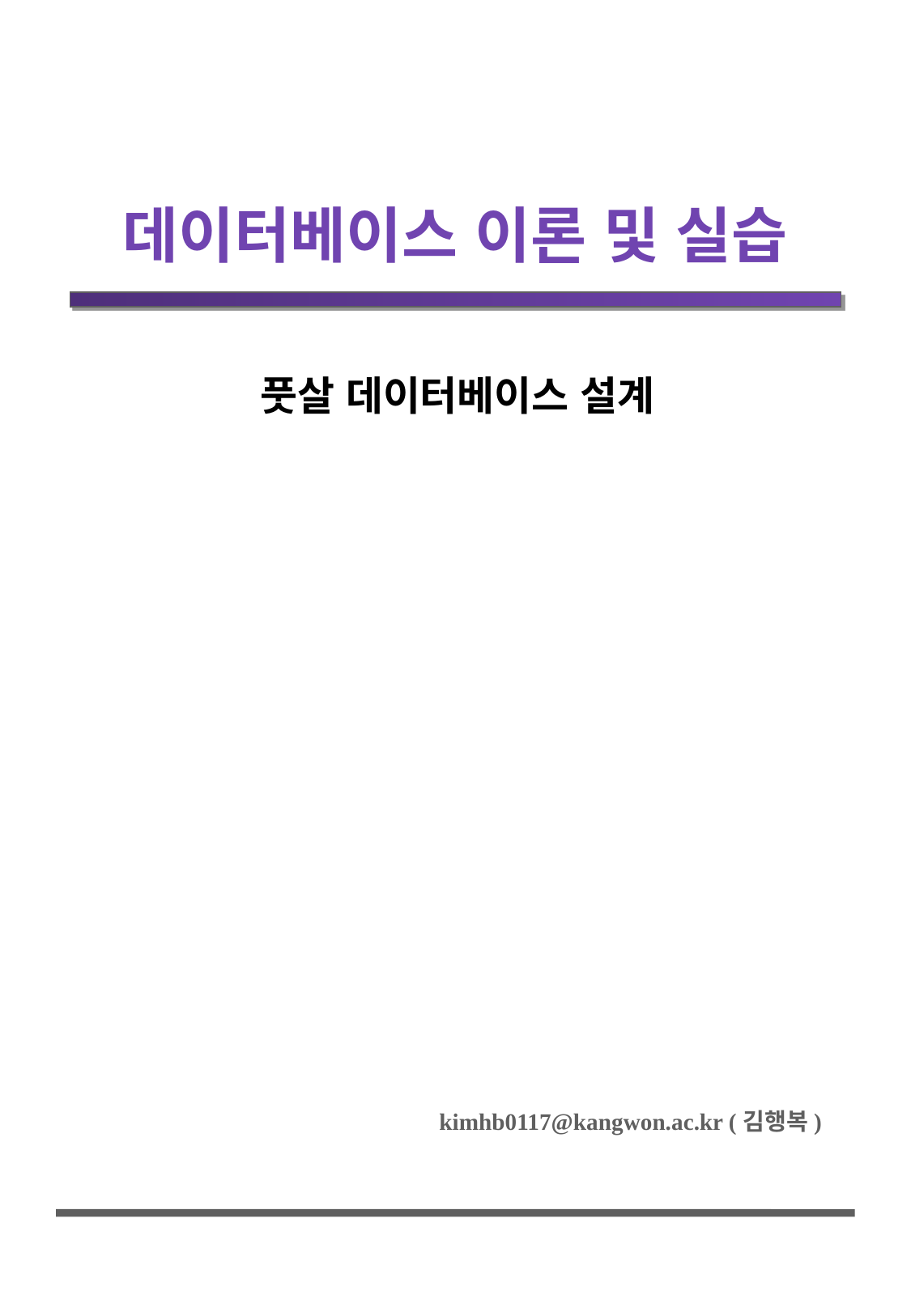

# 데이터베이스 이론 및 실습
풋살 데이터베이스 설계
kimhb0117@kangwon.ac.kr (김행복)